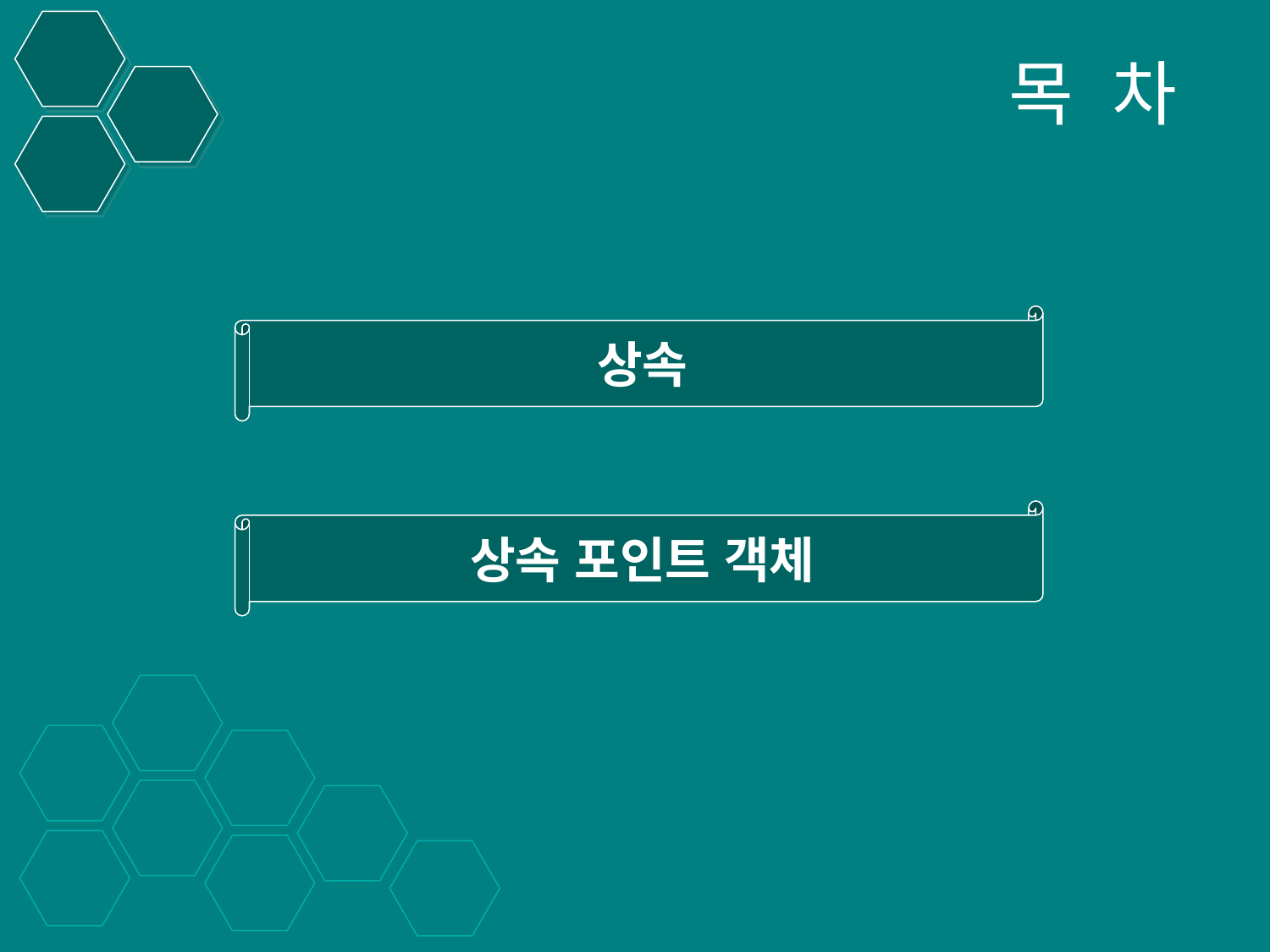

# 목  차
상속
상속 포인트 객체